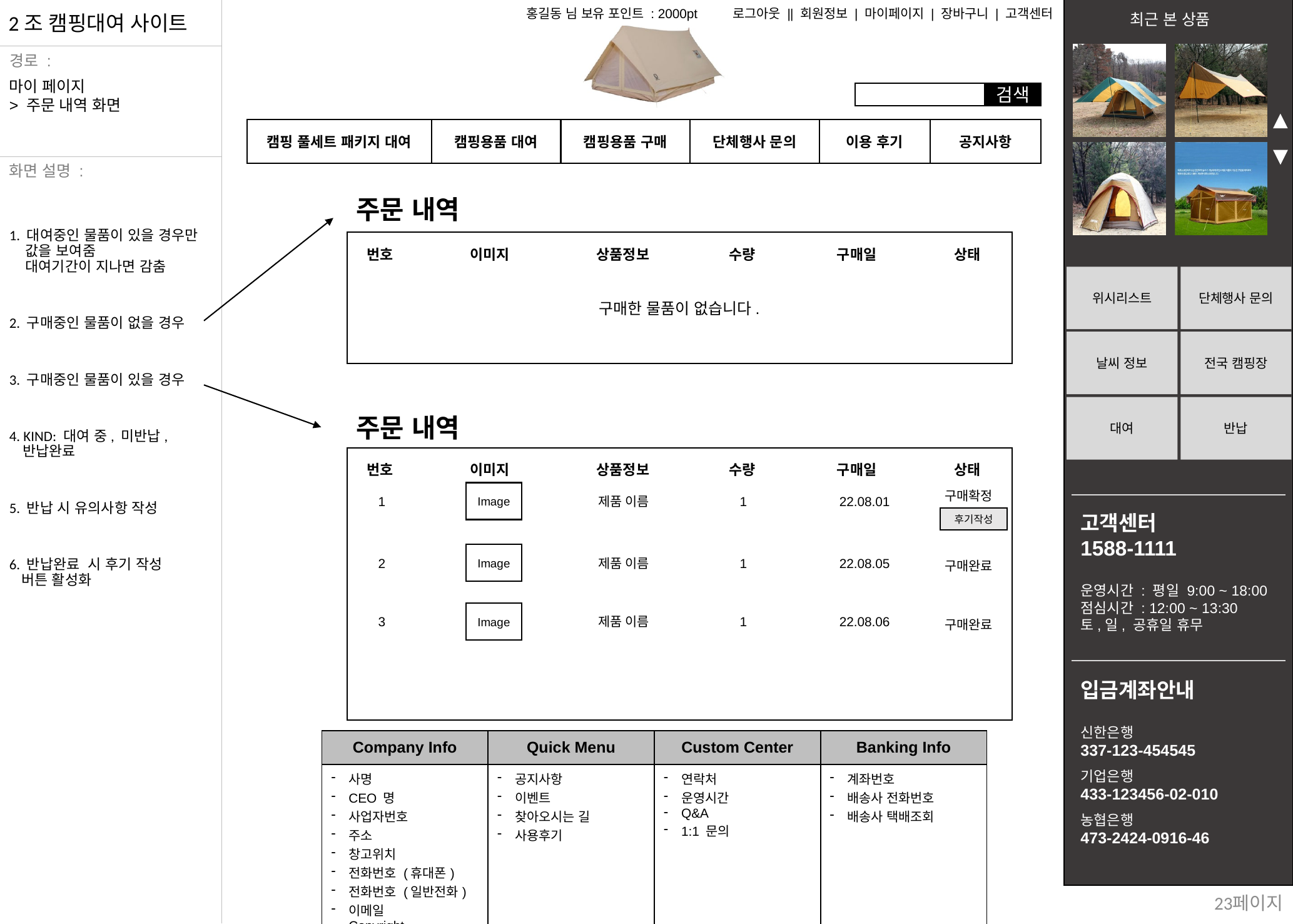

마이 페이지
> 주문 내역 화면
주문 내역
1. 대여중인 물품이 있을 경우만
    값을 보여줌
    대여기간이 지나면 감춤

2. 구매중인 물품이 없을 경우

3. 구매중인 물품이 있을 경우

4. KIND: 대여 중, 미반납,
   반납완료

5. 반납 시 유의사항 작성

6. 반납완료  시 후기 작성
   버튼 활성화

번호
이미지
상품정보
수량
구매일
상태
구매한 물품이 없습니다.
주문 내역

번호
이미지
상품정보
수량
구매일
상태
Image
구매확정
1
제품 이름
1
22.08.01
후기작성
Image
2
제품 이름
1
22.08.05
구매완료
Image
3
제품 이름
1
22.08.06
구매완료